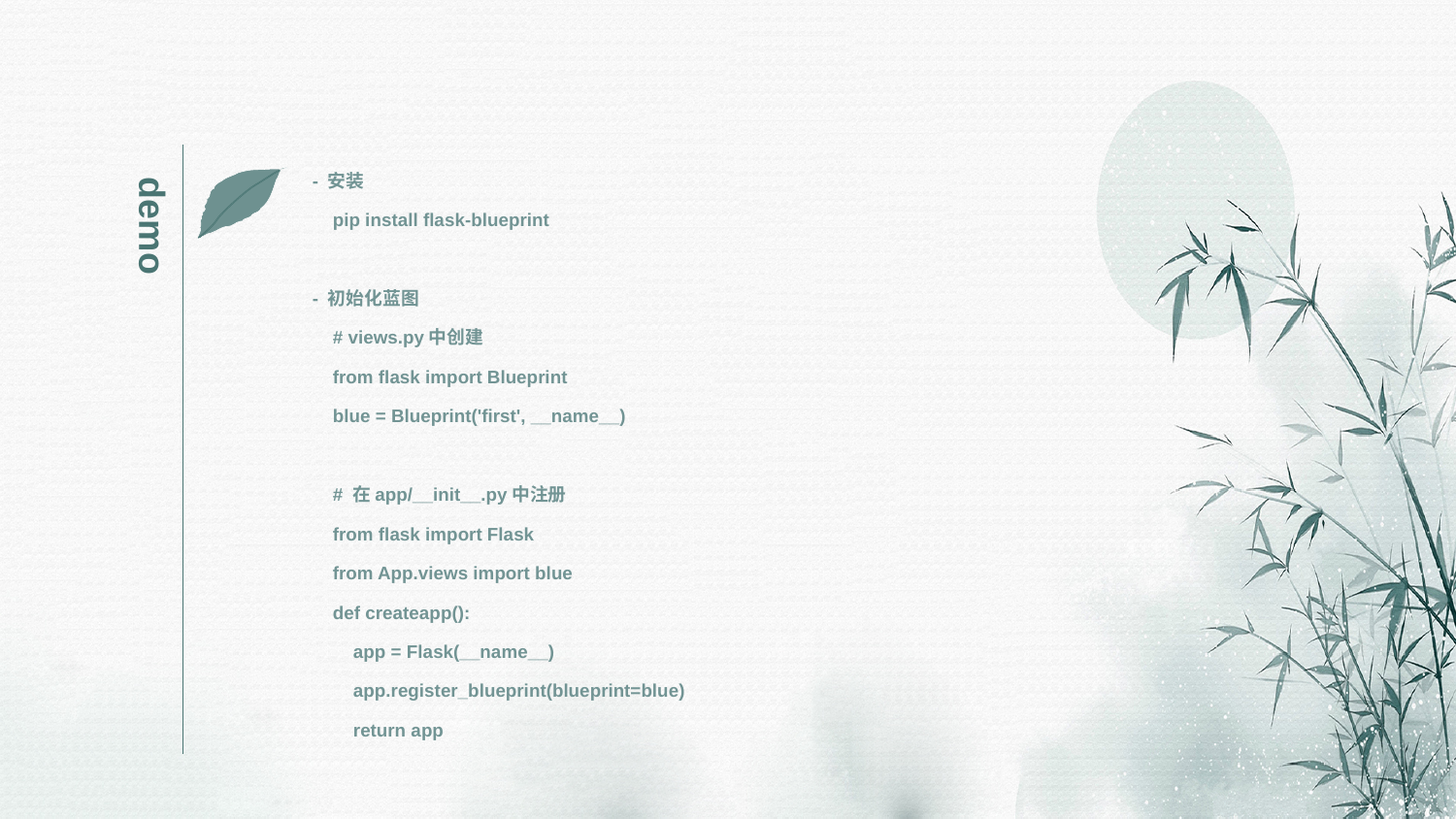

demo

- 安装
    pip install flask-blueprint

- 初始化蓝图
    # views.py中创建
    from flask import Blueprint
    blue = Blueprint('first', __name__)

    # 在app/__init__.py中注册
    from flask import Flask
    from App.views import blue
    def createapp():
        app = Flask(__name__)
        app.register_blueprint(blueprint=blue)
        return app